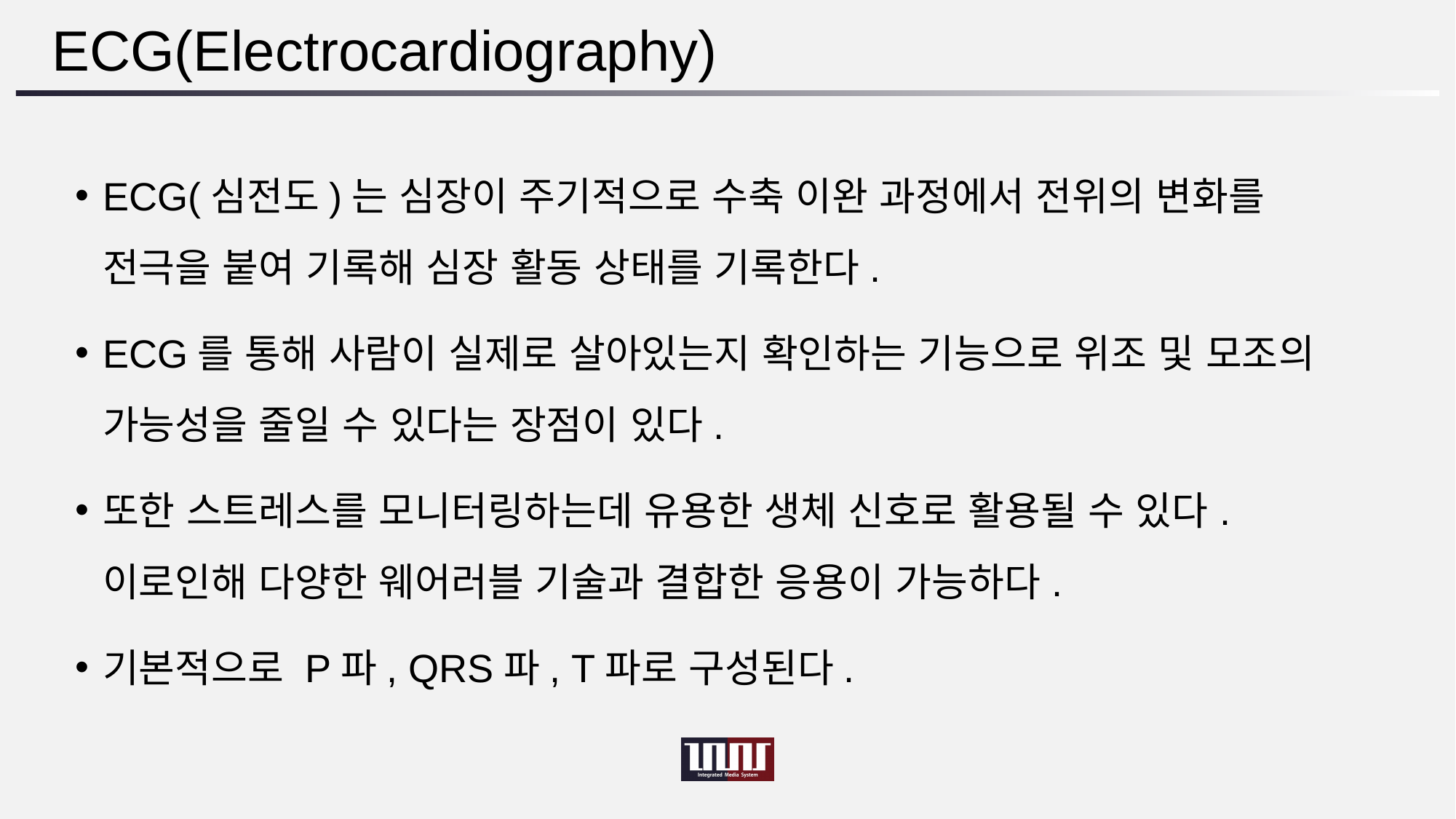

# ECG(Electrocardiography)
ECG(심전도)는 심장이 주기적으로 수축 이완 과정에서 전위의 변화를 전극을 붙여 기록해 심장 활동 상태를 기록한다.
ECG를 통해 사람이 실제로 살아있는지 확인하는 기능으로 위조 및 모조의 가능성을 줄일 수 있다는 장점이 있다.
또한 스트레스를 모니터링하는데 유용한 생체 신호로 활용될 수 있다. 이로인해 다양한 웨어러블 기술과 결합한 응용이 가능하다.
기본적으로 P파, QRS파, T파로 구성된다.